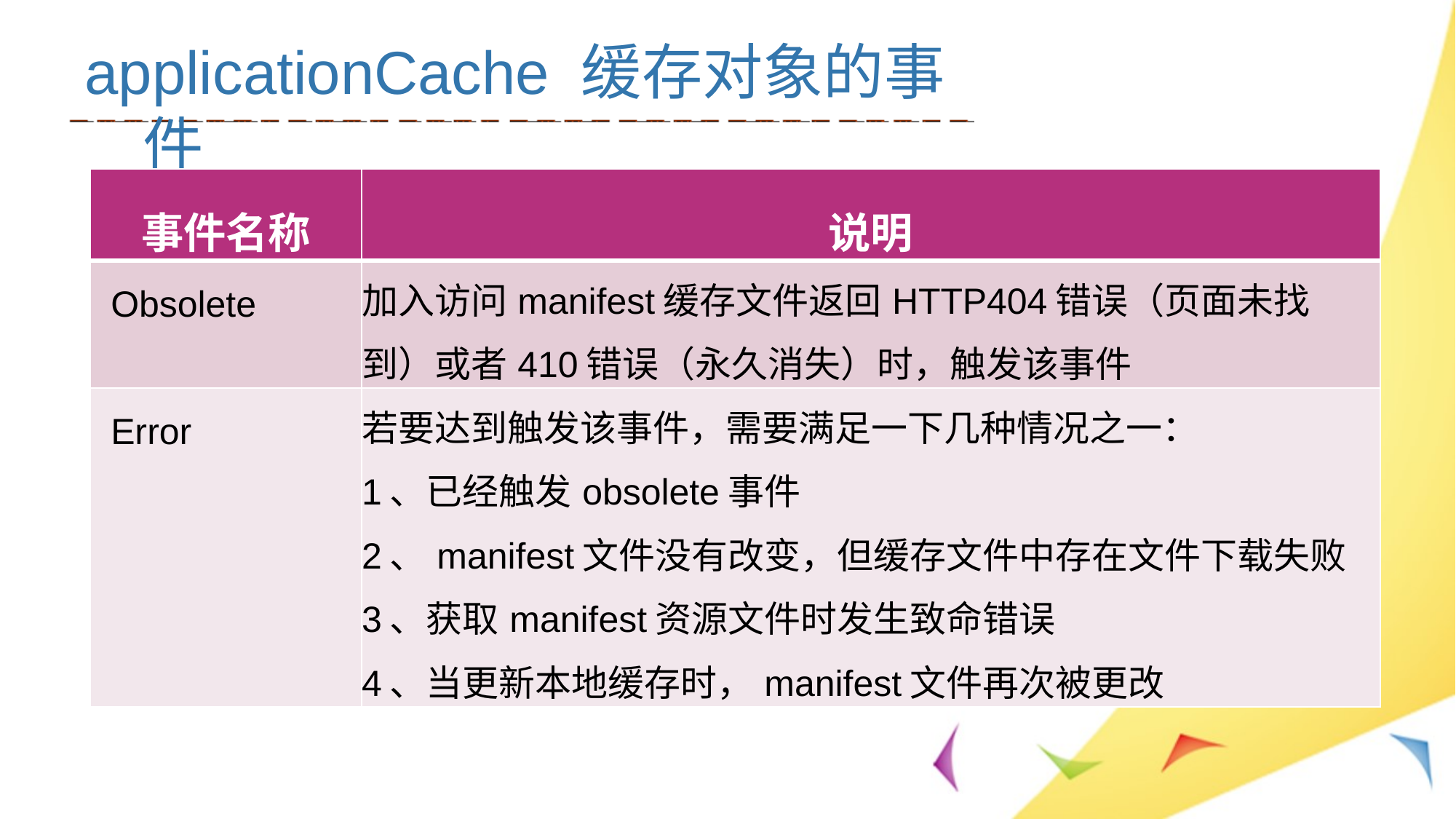

applicationCache 缓存对象的事件

| 事件名称 | 说明 |
| --- | --- |
| Obsolete | 加入访问manifest缓存文件返回HTTP404错误（页面未找到）或者410错误（永久消失）时，触发该事件 |
| Error | 若要达到触发该事件，需要满足一下几种情况之一： 1、已经触发obsolete事件 2、manifest文件没有改变，但缓存文件中存在文件下载失败 3、获取manifest资源文件时发生致命错误 4、当更新本地缓存时，manifest文件再次被更改 |